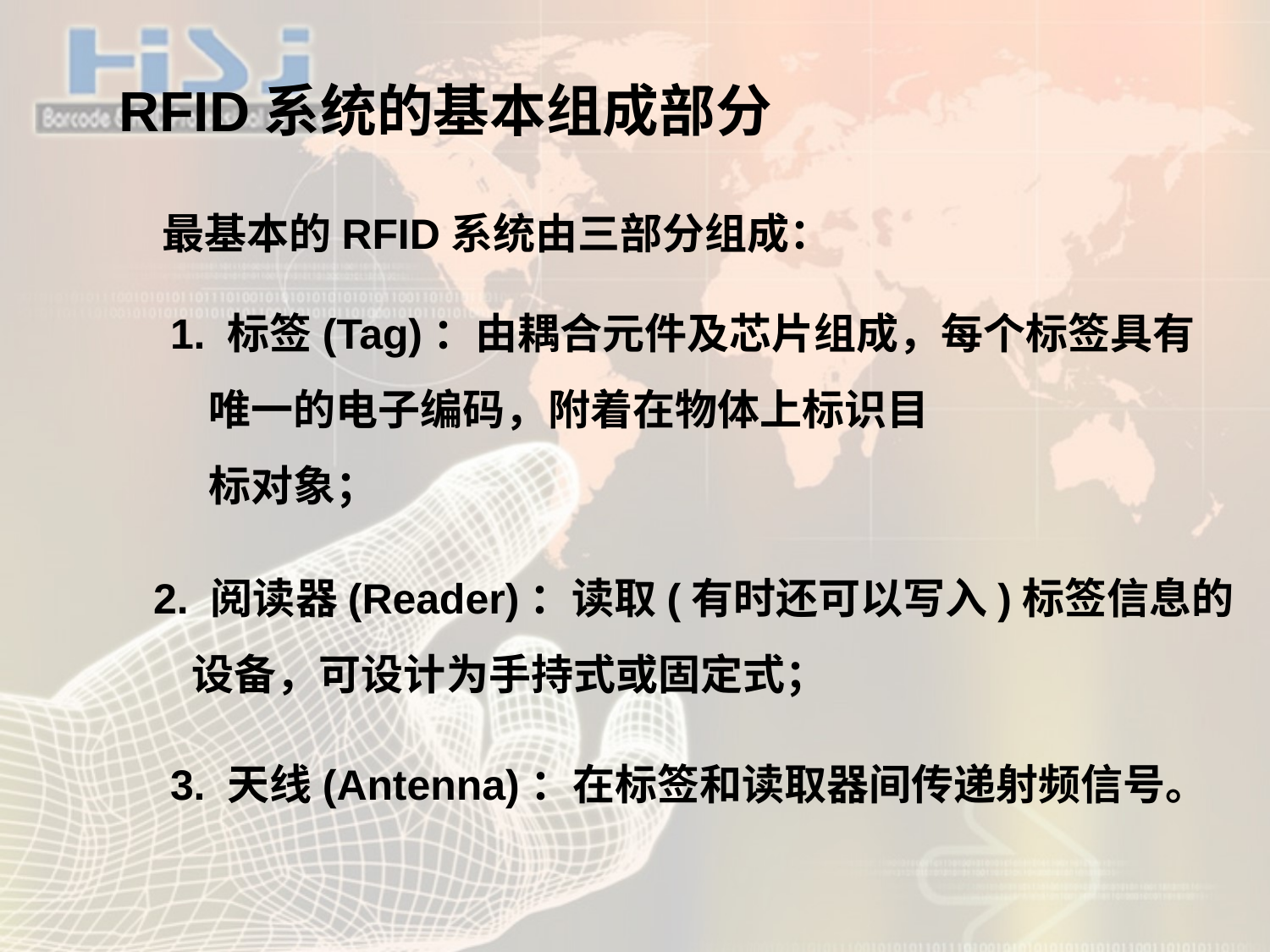

# RFID系统的基本组成部分
最基本的RFID系统由三部分组成：
1. 标签(Tag)：由耦合元件及芯片组成，每个标签具有
   唯一的电子编码，附着在物体上标识目
   标对象；
2. 阅读器(Reader)：读取(有时还可以写入)标签信息的
   设备，可设计为手持式或固定式；
3. 天线(Antenna)：在标签和读取器间传递射频信号。